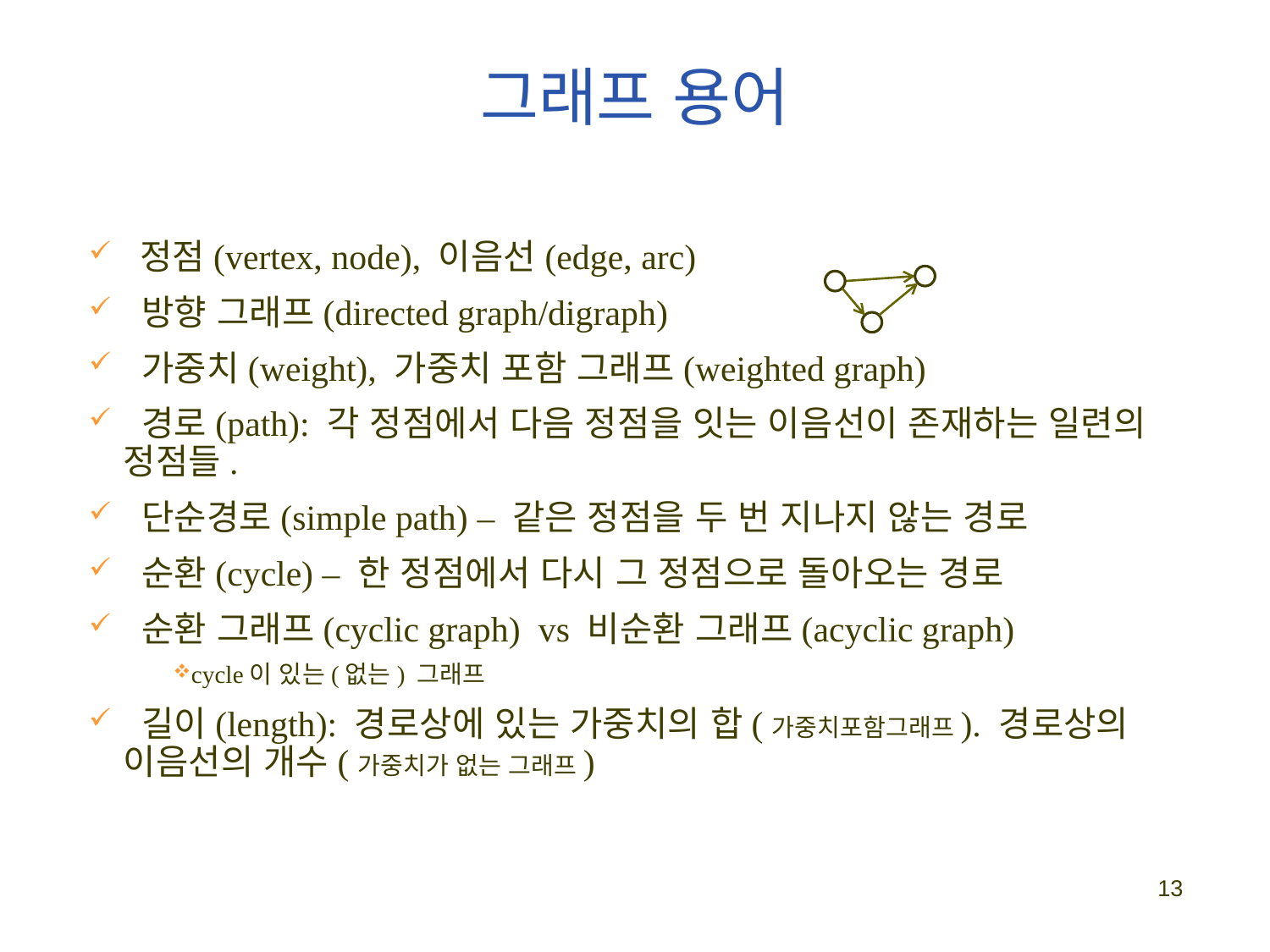

# 그래프 용어
 정점(vertex, node), 이음선(edge, arc)
 방향 그래프(directed graph/digraph)
 가중치(weight), 가중치 포함 그래프(weighted graph)
 경로(path): 각 정점에서 다음 정점을 잇는 이음선이 존재하는 일련의 정점들.
 단순경로(simple path) – 같은 정점을 두 번 지나지 않는 경로
 순환(cycle) – 한 정점에서 다시 그 정점으로 돌아오는 경로
 순환 그래프(cyclic graph)  vs 비순환 그래프(acyclic graph)
cycle이 있는(없는) 그래프
 길이(length): 경로상에 있는 가중치의 합(가중치포함그래프). 경로상의 이음선의 개수(가중치가 없는 그래프)

13